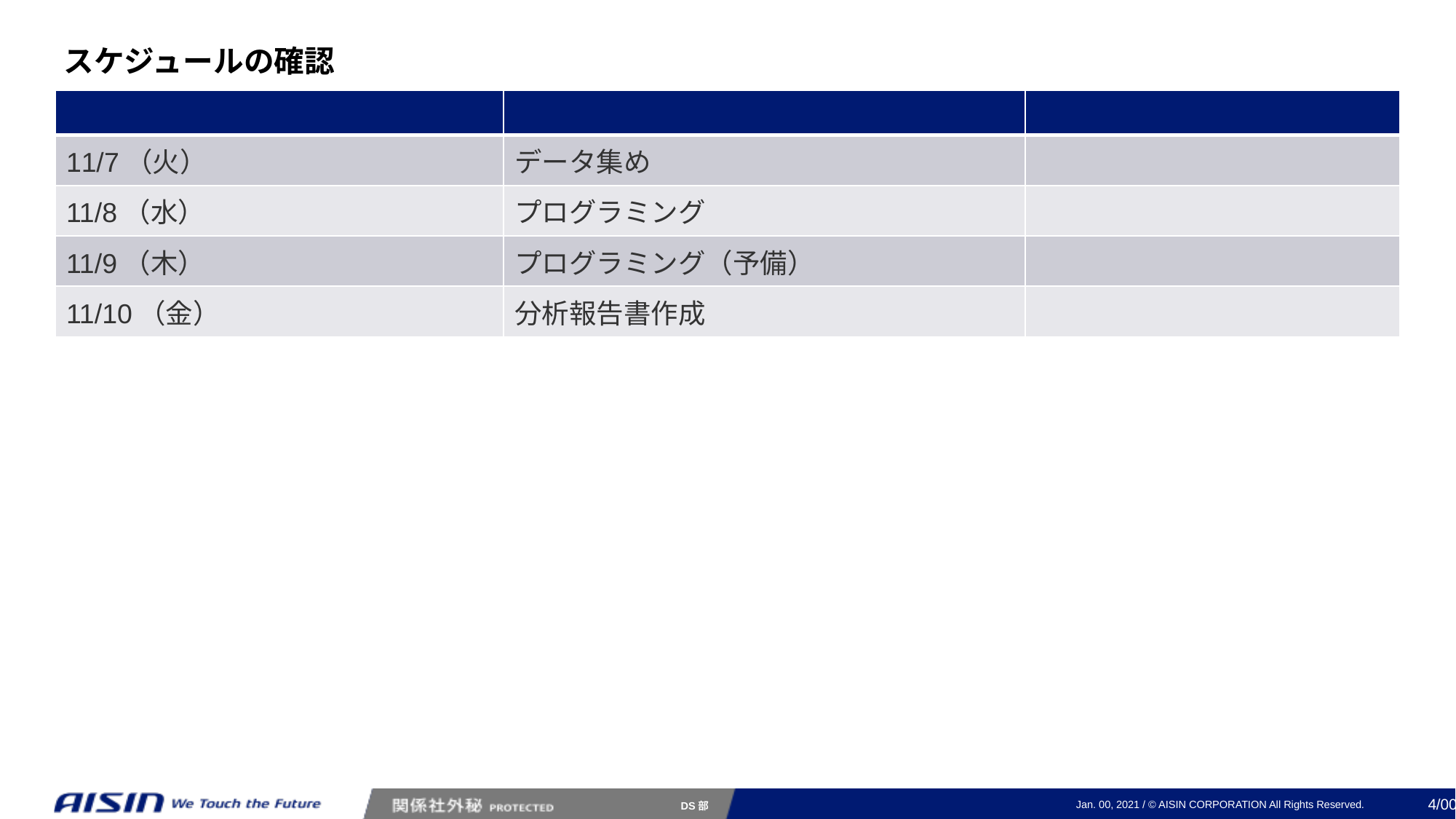

スケジュールの確認
|  |  |  |
| --- | --- | --- |
| 11/7（火） | データ集め |  |
| 11/8（水） | プログラミング |  |
| 11/9（木） | プログラミング（予備） |  |
| 11/10（金） | 分析報告書作成 |  |